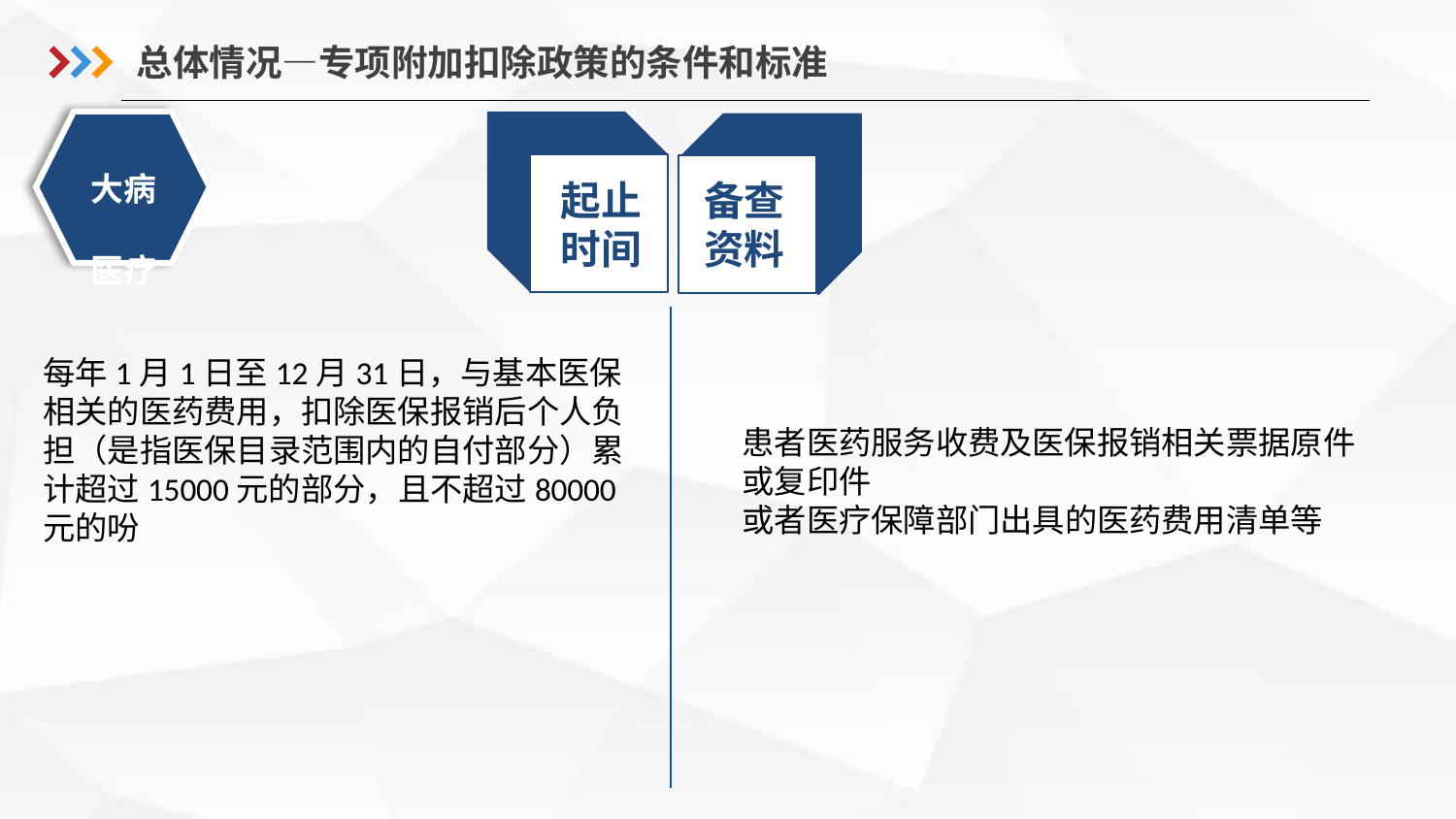

总体情况—专项附加扣除政策的条件和标准

起止
时间

大病
医疗
备查
资料
每年1月1日至12月31日，与基本医保相关的医药费用，扣除医保报销后个人负担（是指医保目录范围内的自付部分）累计超过15000元的部分，且不超过80000元的吩
患者医药服务收费及医保报销相关票据原件或复印件
或者医疗保障部门出具的医药费用清单等